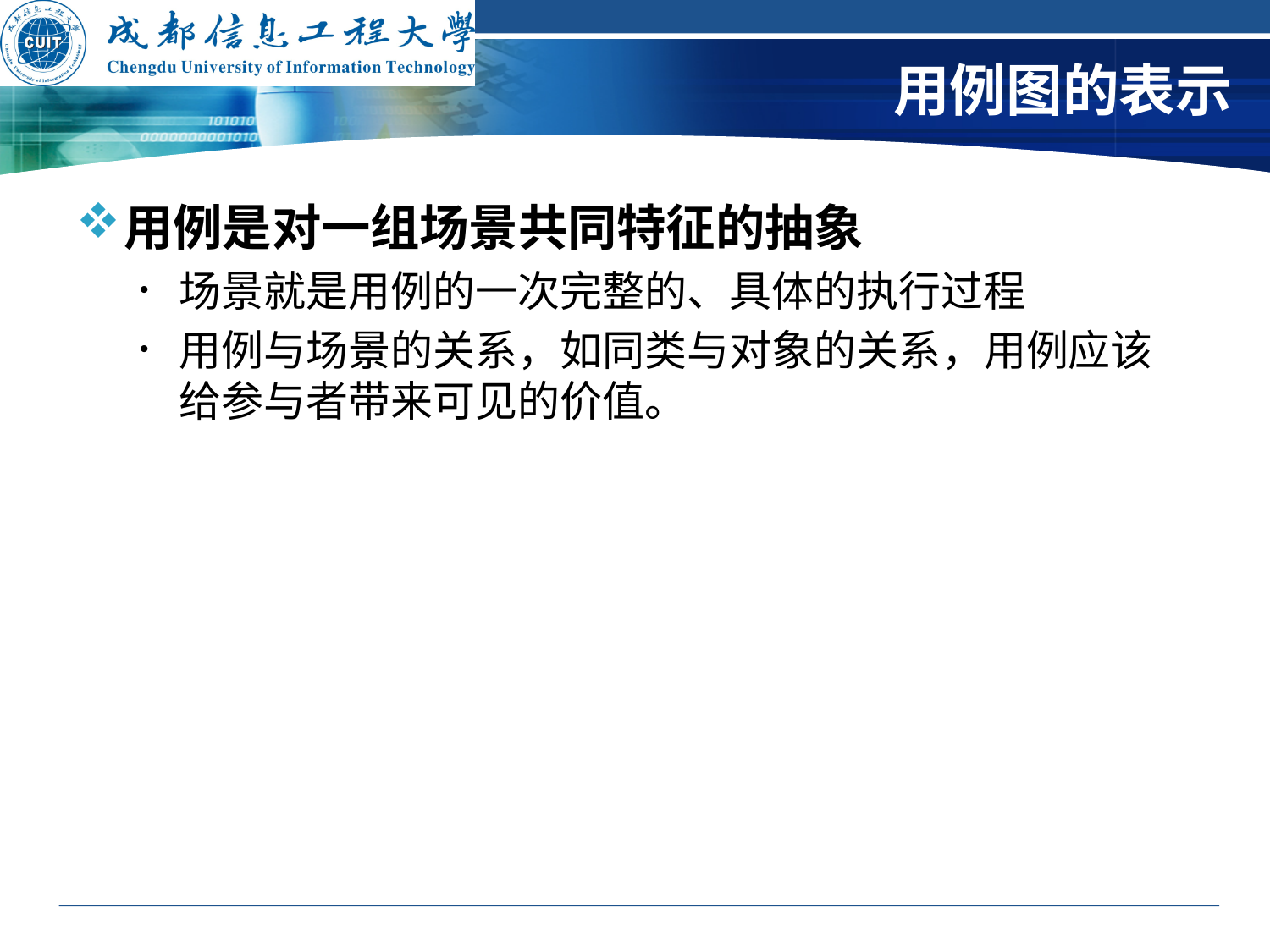

# 用例图的表示
用例是对一组场景共同特征的抽象
场景就是用例的一次完整的、具体的执行过程
用例与场景的关系，如同类与对象的关系，用例应该给参与者带来可见的价值。